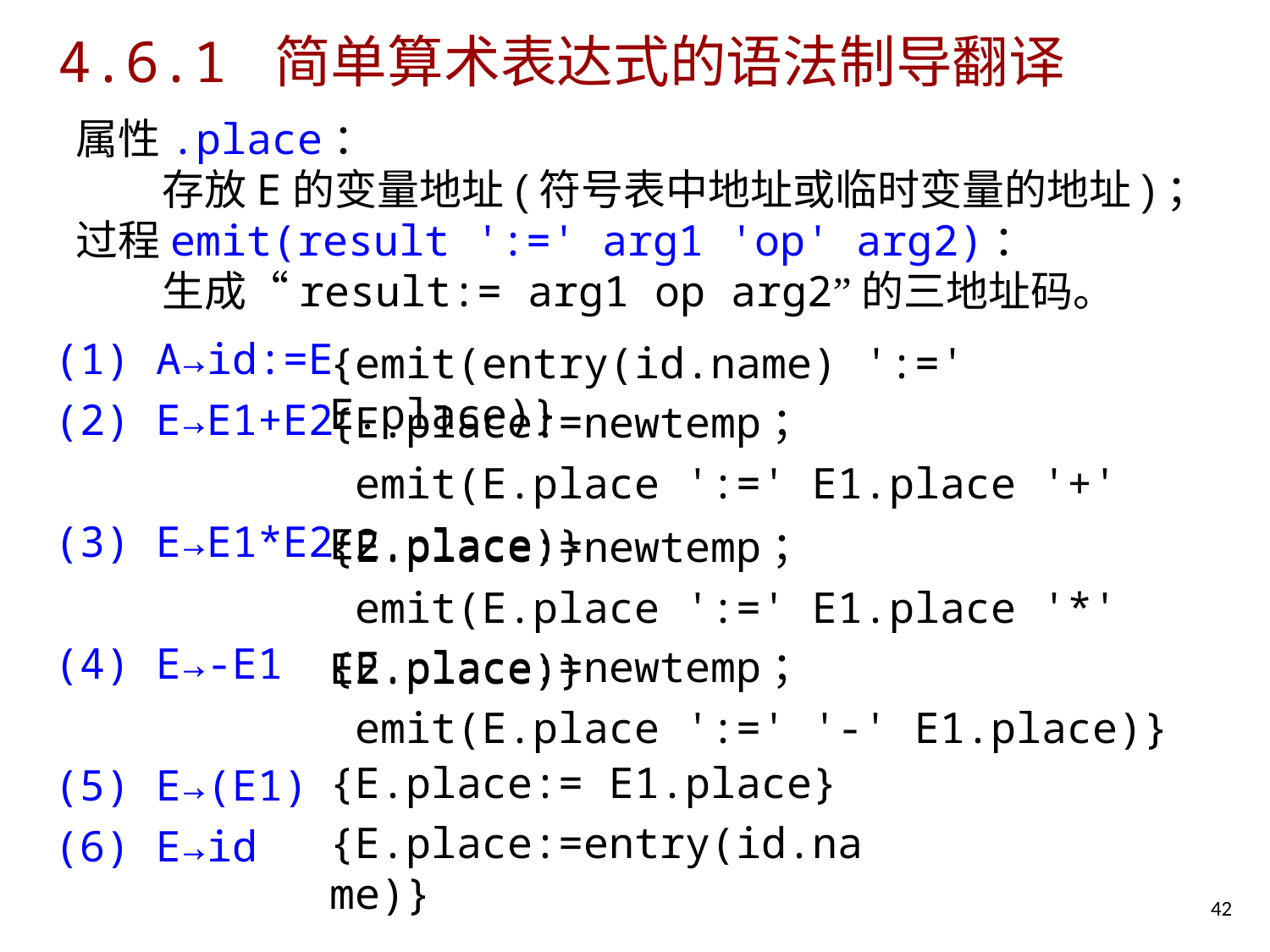

# 4.6.1 简单算术表达式的语法制导翻译
属性.place：
        存放E的变量地址(符号表中地址或临时变量的地址)；
过程emit(result ':=' arg1 'op' arg2)：
        生成“result:= arg1 op arg2”的三地址码。
(1) A→id:=E
(2) E→E1+E2

(3) E→E1*E2

(4) E→-E1

(5) E→(E1)
(6) E→id
{emit(entry(id.name) ':=' E.place)}
{E.place:=newtemp；
 emit(E.place ':=' E1.place '+' E2.place)}
{E.place:=newtemp；
 emit(E.place ':=' E1.place '*' E2.place)}
{E.place:=newtemp；
 emit(E.place ':=' '-' E1.place)}
{E.place:= E1.place}
{E.place:=entry(id.name)}
42